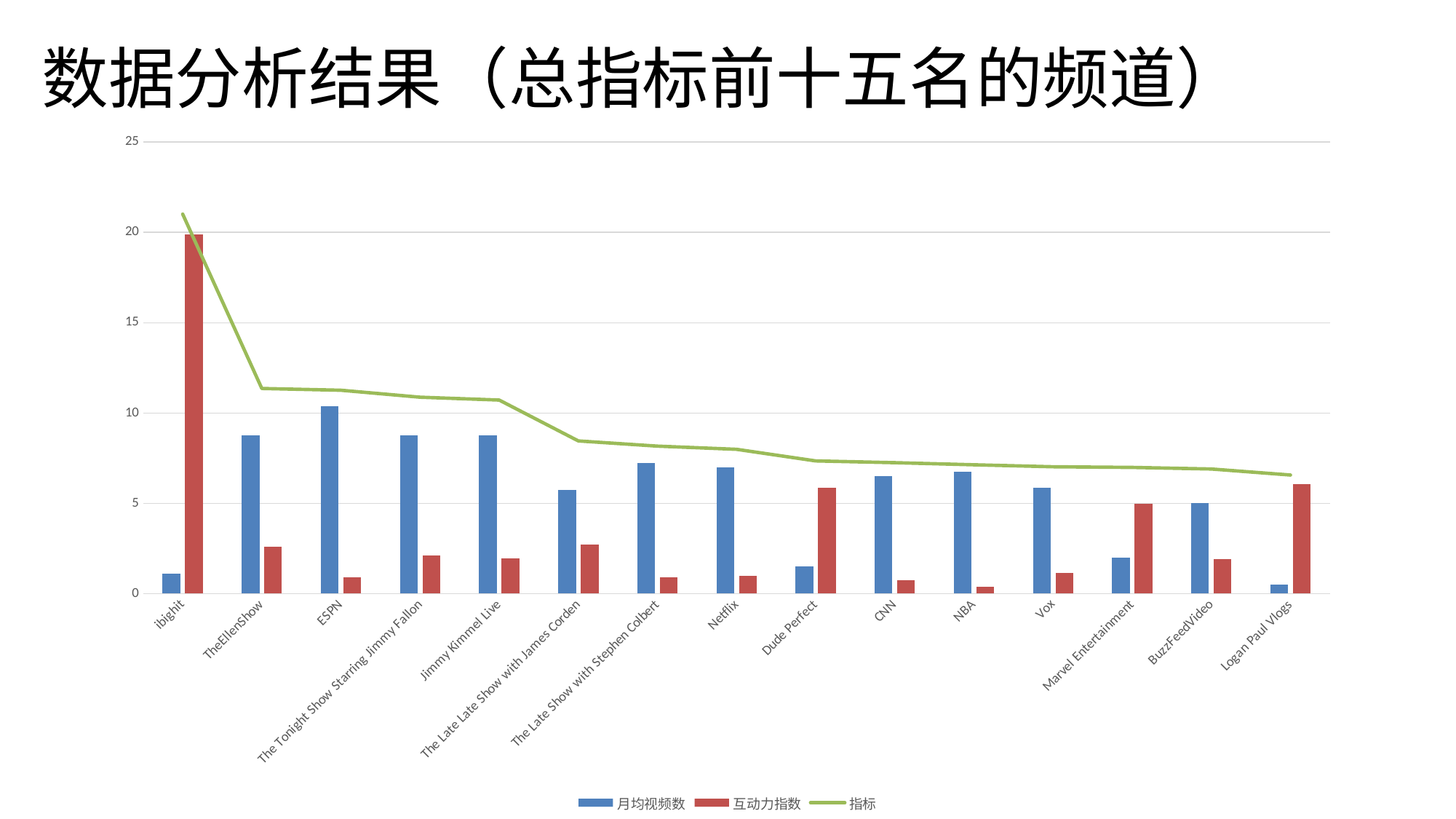

# 数据分析结果（总指标前十五名的频道）

### Chart

| Category | 月均视频数 | 互动力指数 | 指标 |
|---|---|---|---|
| ibighit | 1.125 | 19.88758484 | 21.01258484 |
| TheEllenShow | 8.75 | 2.60780178 | 11.357801779999999 |
| ESPN | 10.375 | 0.8860728699999999 | 11.26107287 |
| The Tonight Show Starring Jimmy Fallon | 8.75 | 2.1240670899999996 | 10.87406709 |
| Jimmy Kimmel Live | 8.75 | 1.96727793 | 10.71727793 |
| The Late Late Show with James Corden | 5.75 | 2.70440786 | 8.45440786 |
| The Late Show with Stephen Colbert | 7.25 | 0.9169370800000001 | 8.16693708 |
| Netflix | 7.0 | 0.99094726 | 7.99094726 |
| Dude Perfect | 1.5 | 5.84693053 | 7.34693053 |
| CNN | 6.5 | 0.75049086 | 7.25049086 |
| NBA | 6.75 | 0.38235057 | 7.13235057 |
| Vox | 5.875 | 1.1488378700000001 | 7.02383787 |
| Marvel Entertainment | 2.0 | 4.9892602 | 6.9892602 |
| BuzzFeedVideo | 5.0 | 1.90012083 | 6.9001208300000005 |
| Logan Paul Vlogs | 0.5 | 6.06431869 | 6.56431869 |